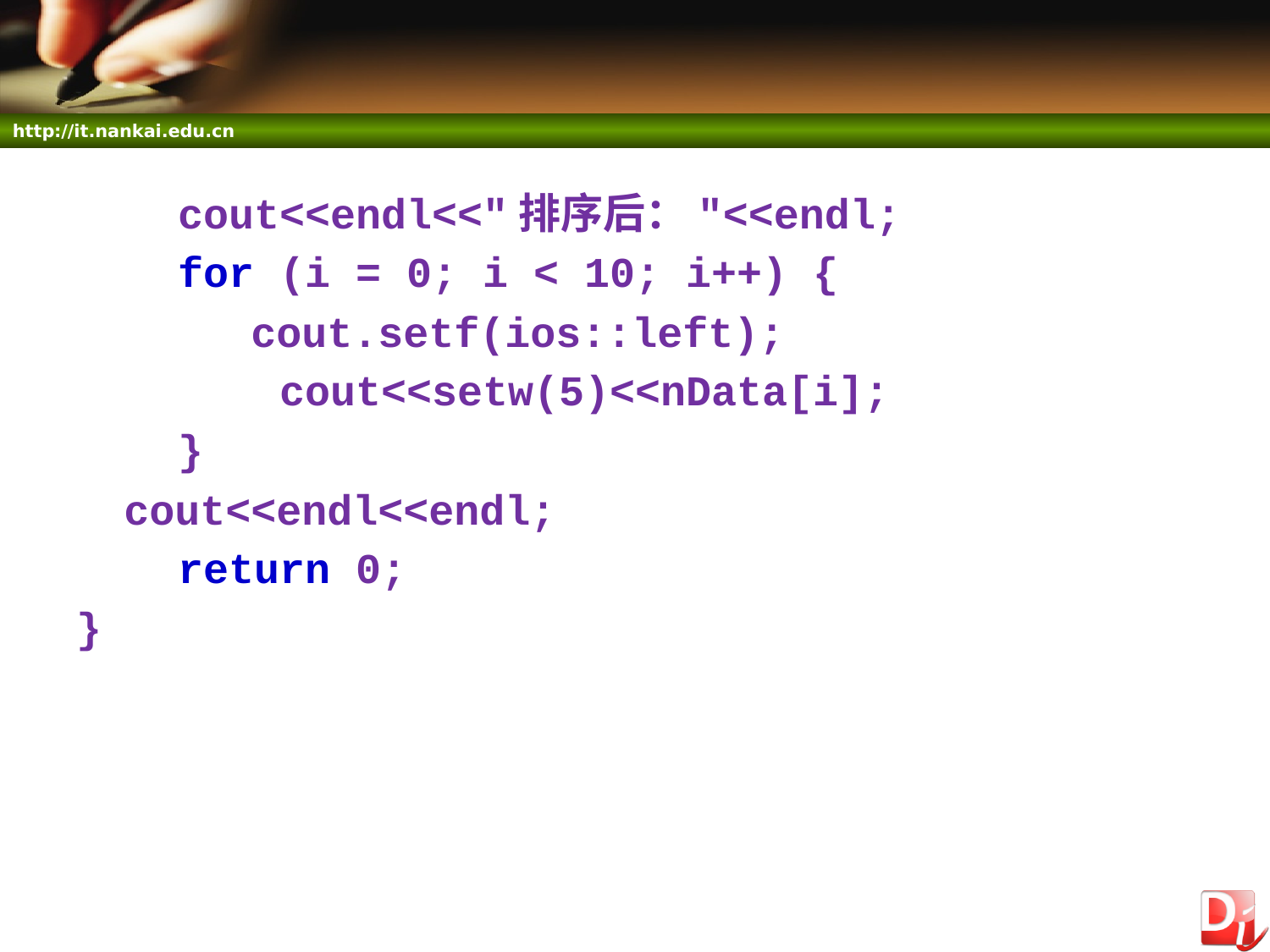

#
    cout<<endl<<"排序后："<<endl;
    for (i = 0; i < 10; i++) {
		cout.setf(ios::left);
        cout<<setw(5)<<nData[i];
    }
	cout<<endl<<endl;
    return 0;
}